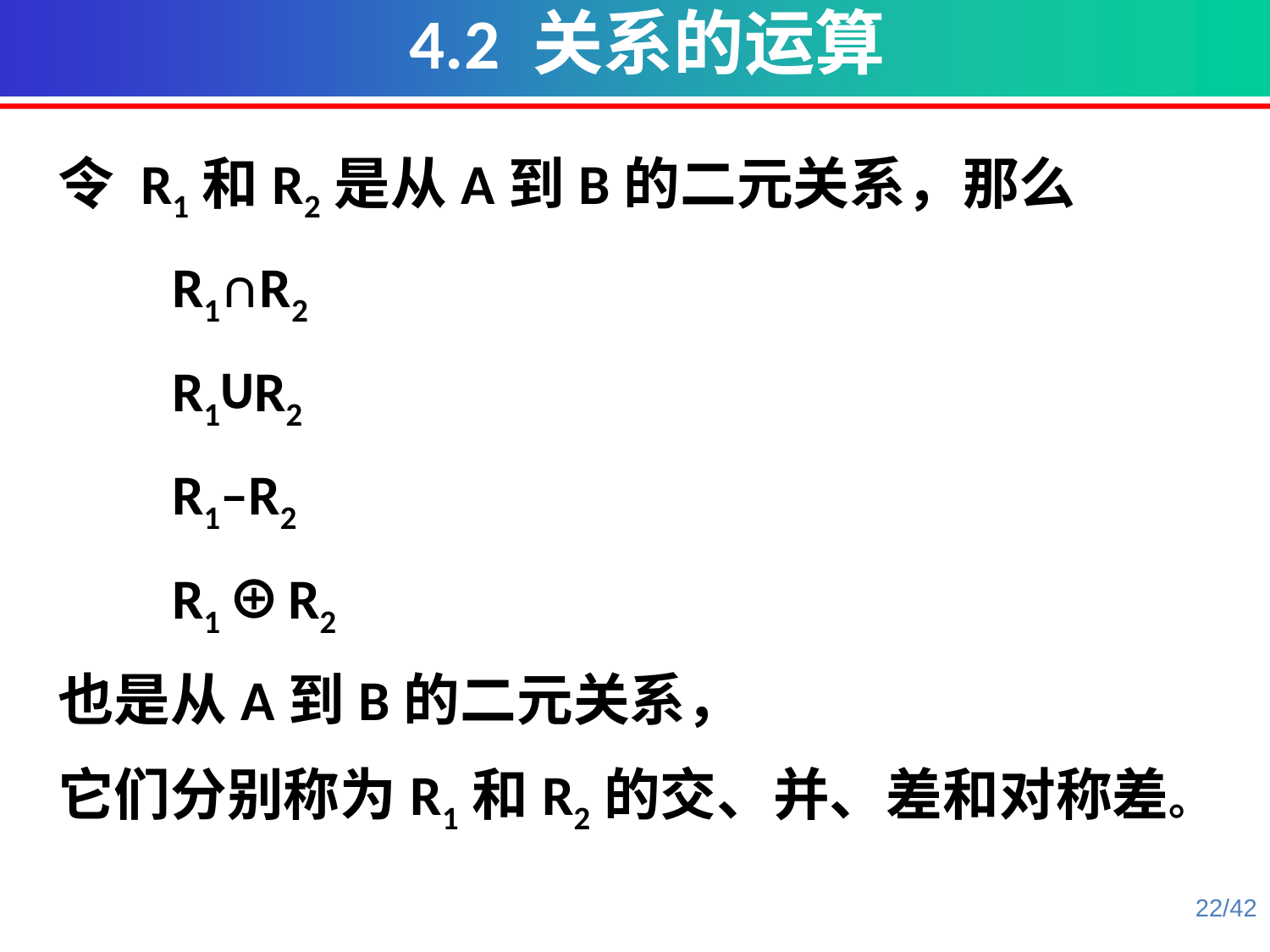

4.2 关系的运算
令 R1和R2是从A到B的二元关系，那么
         R1∩R2
         R1∪R2
         R1–R2
         R1⊕R2
也是从A到B的二元关系，
它们分别称为R1和R2的交、并、差和对称差。
22/42